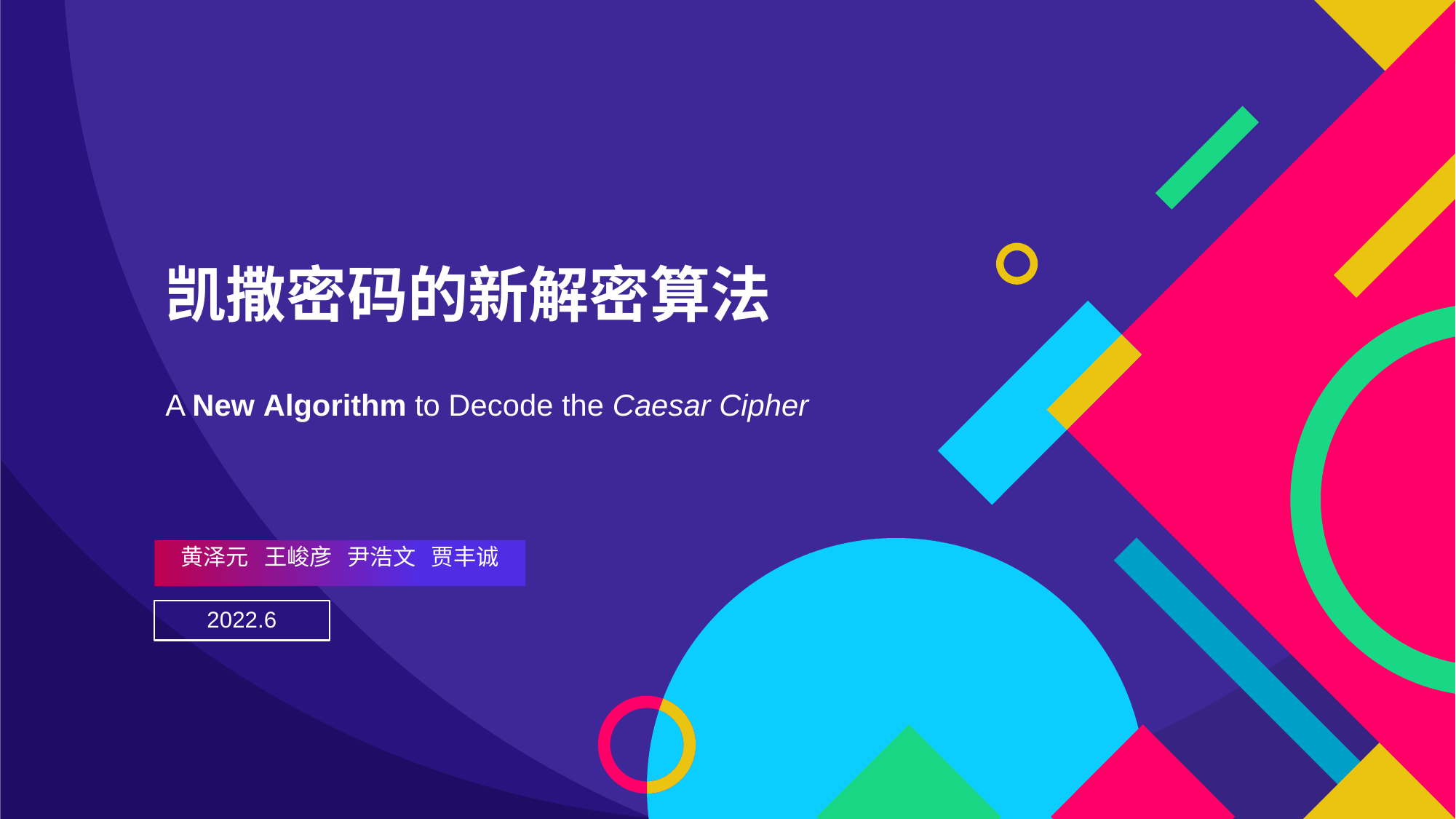

# 凯撒密码的新解密算法
A New Algorithm to Decode the Caesar Cipher
黄泽元   王峻彦   尹浩文   贾丰诚
2022.6